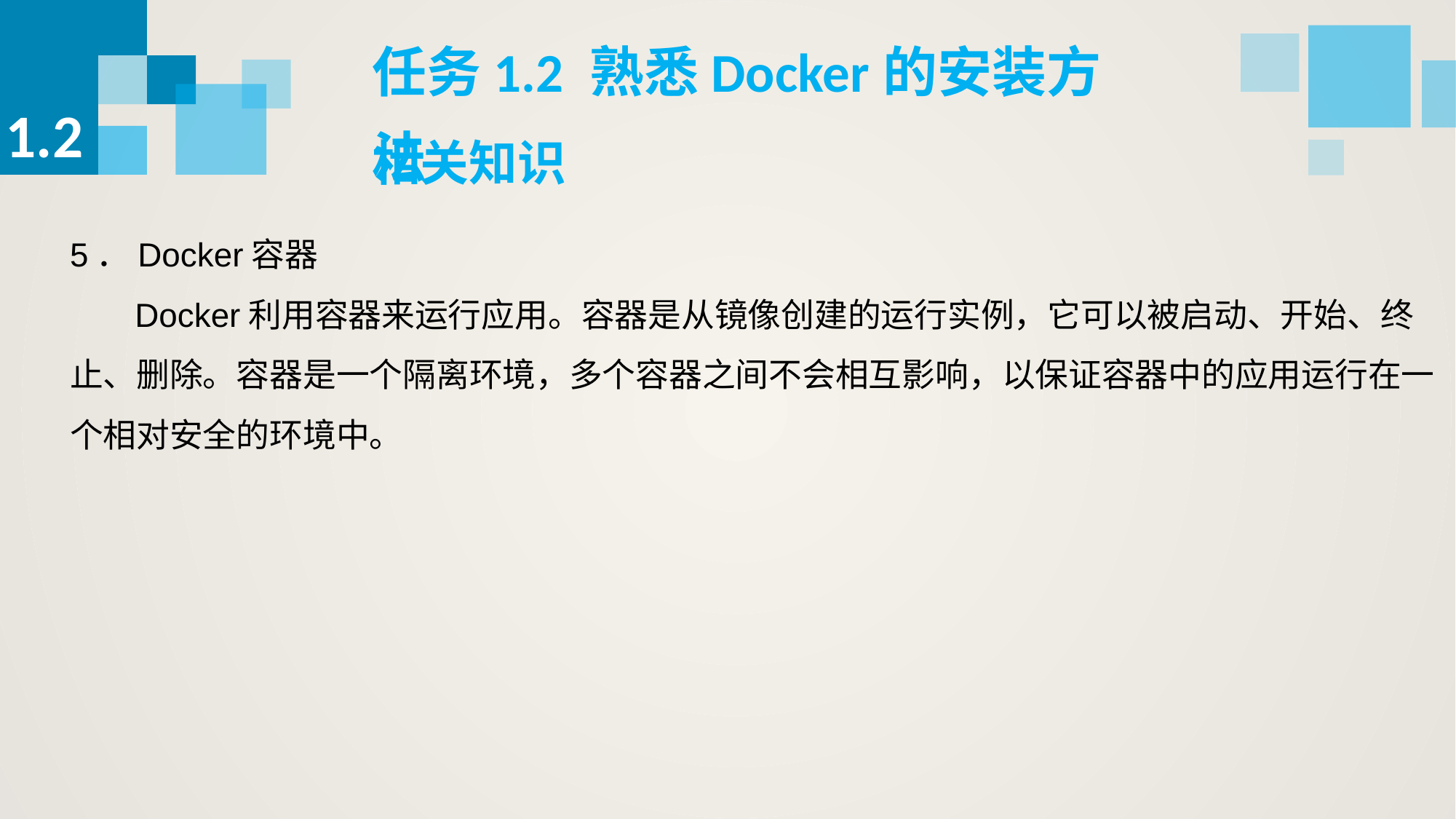

任务1.2 熟悉Docker的安装方法
1.2
相关知识
5．Docker容器
       Docker利用容器来运行应用。容器是从镜像创建的运行实例，它可以被启动、开始、终止、删除。容器是一个隔离环境，多个容器之间不会相互影响，以保证容器中的应用运行在一个相对安全的环境中。